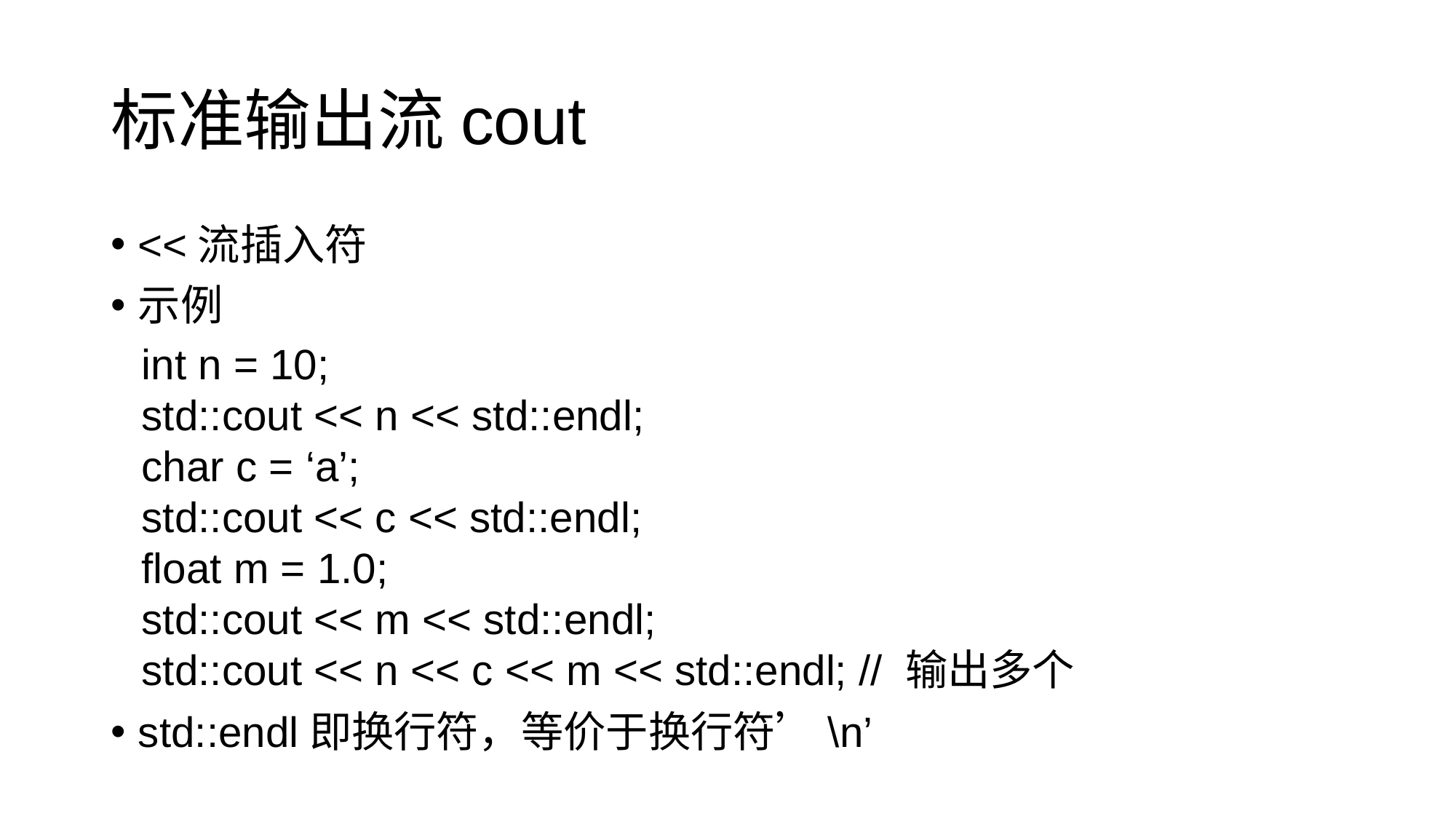

# 标准输出流cout
<<流插入符
示例

std::endl即换行符，等价于换行符’\n’

int n = 10;
std::cout << n << std::endl;
char c = ‘a’;
std::cout << c << std::endl;
float m = 1.0;
std::cout << m << std::endl;
std::cout << n << c << m << std::endl; // 输出多个